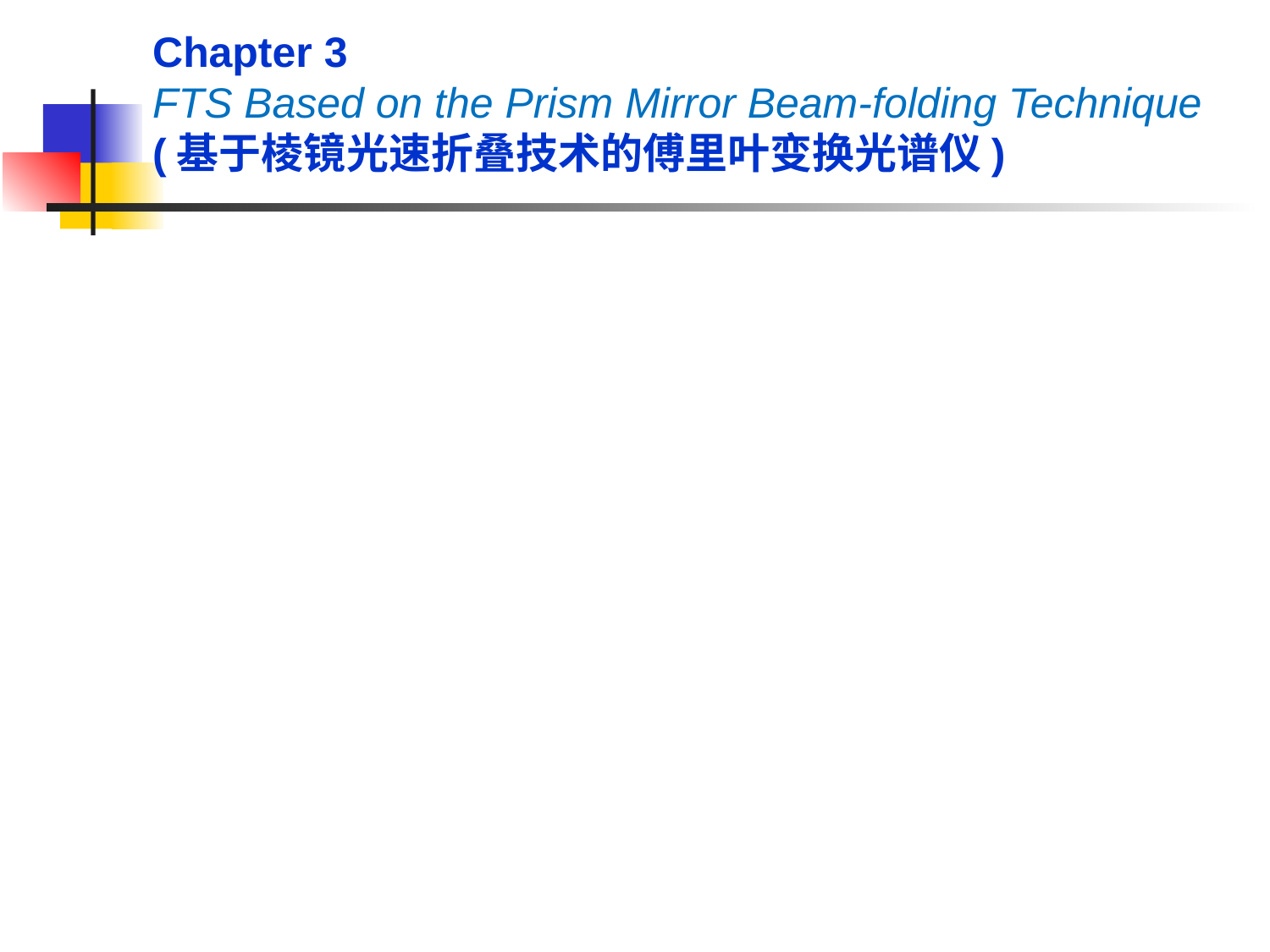

Chapter 3
FTS Based on the Prism Mirror Beam-folding Technique
(基于棱镜光速折叠技术的傅里叶变换光谱仪)